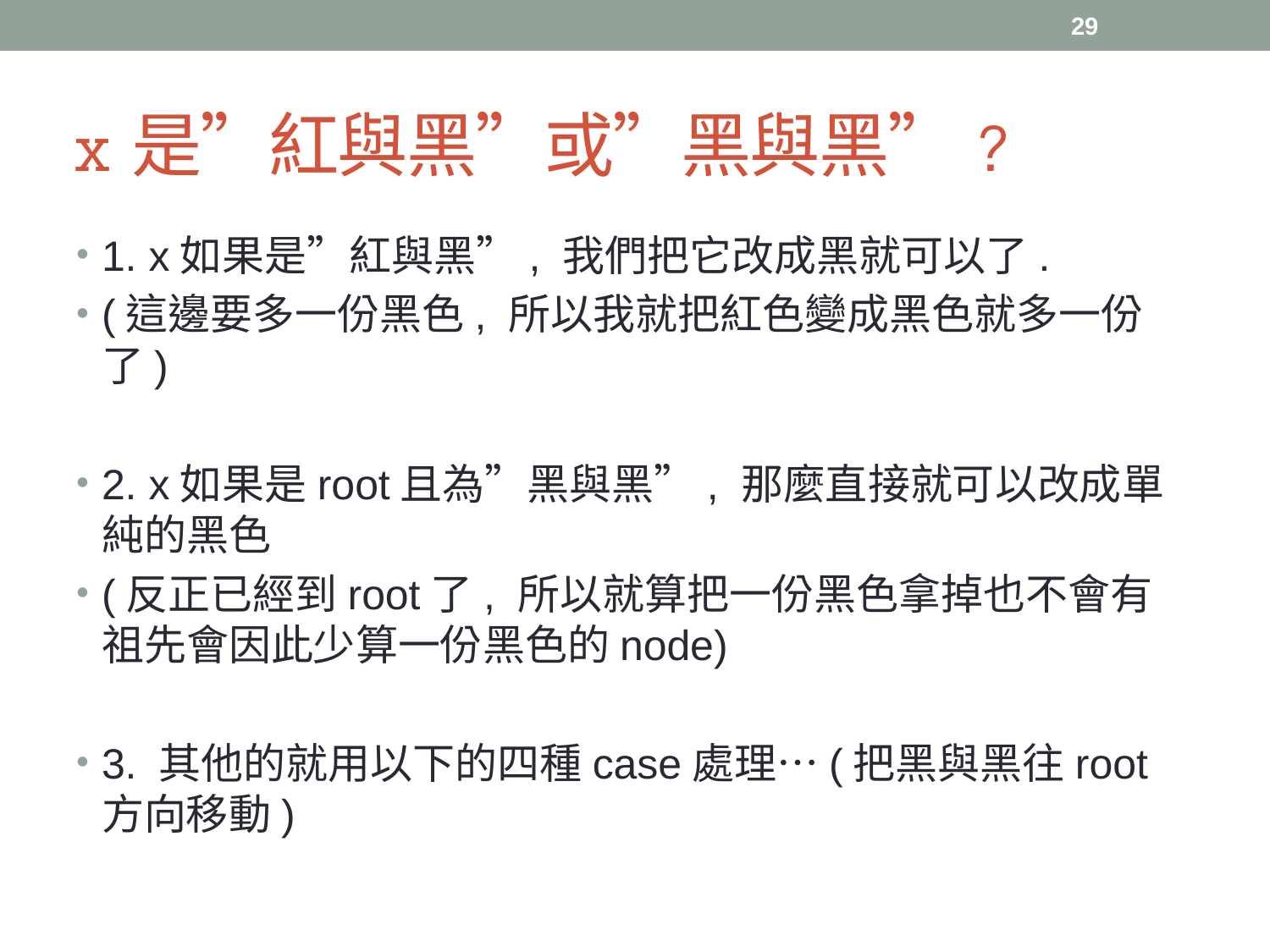

29
# x是”紅與黑”或”黑與黑”?
1. x如果是”紅與黑”, 我們把它改成黑就可以了.
(這邊要多一份黑色, 所以我就把紅色變成黑色就多一份了)

2. x如果是root且為”黑與黑”, 那麼直接就可以改成單純的黑色
(反正已經到root了, 所以就算把一份黑色拿掉也不會有祖先會因此少算一份黑色的node)

3. 其他的就用以下的四種case處理…(把黑與黑往root方向移動)